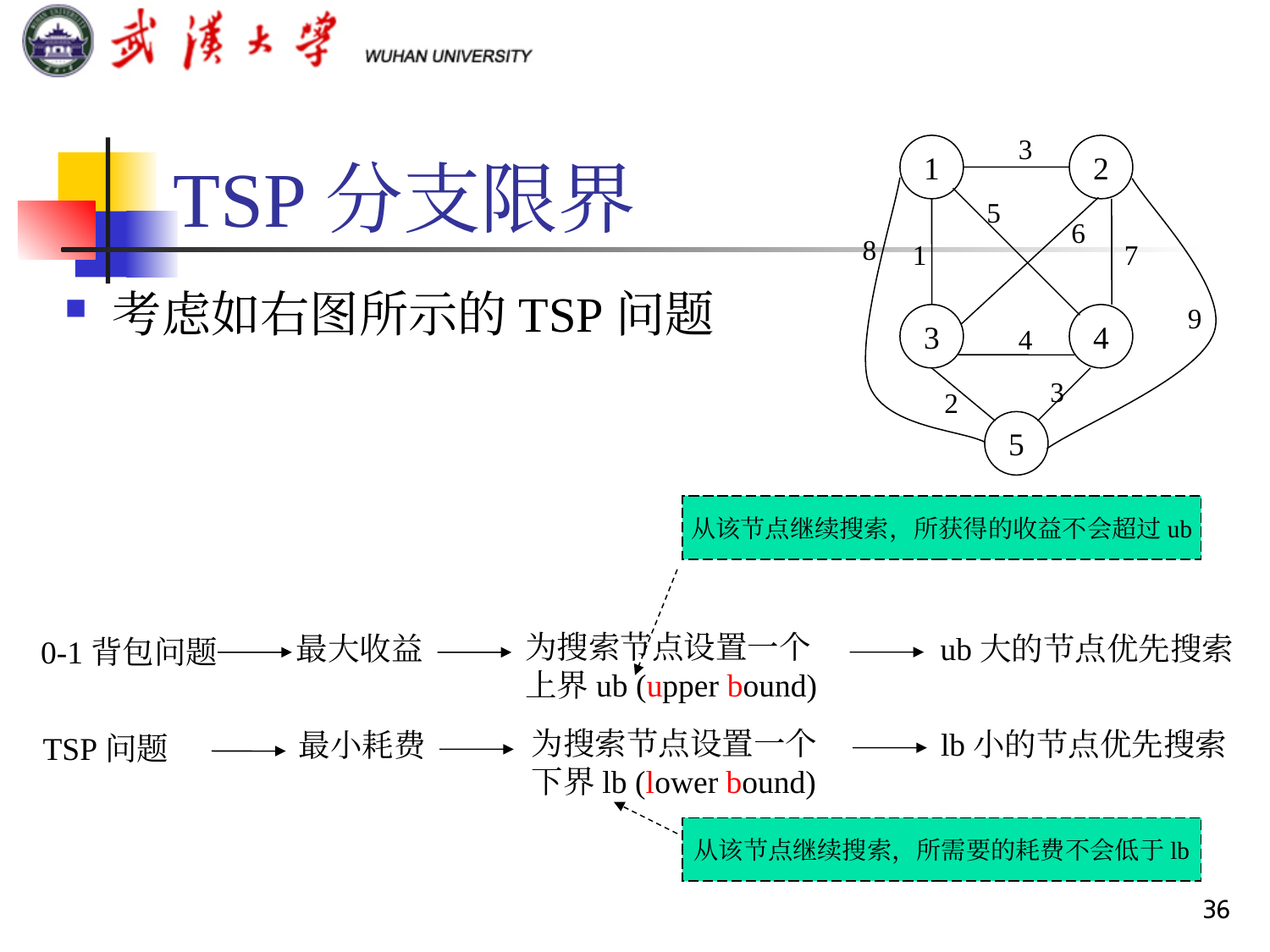

# TSP分支限界
3
1
2

5

6
8
1
7
9
3
4
4

3
2
5
考虑如右图所示的TSP问题
从该节点继续搜索，所获得的收益不会超过ub

为搜索节点设置一个
上界ub (upper bound)
最大收益
ub大的节点优先搜索
0-1背包问题

为搜索节点设置一个
下界lb (lower bound)
lb小的节点优先搜索
最小耗费
TSP问题

从该节点继续搜索，所需要的耗费不会低于lb
36